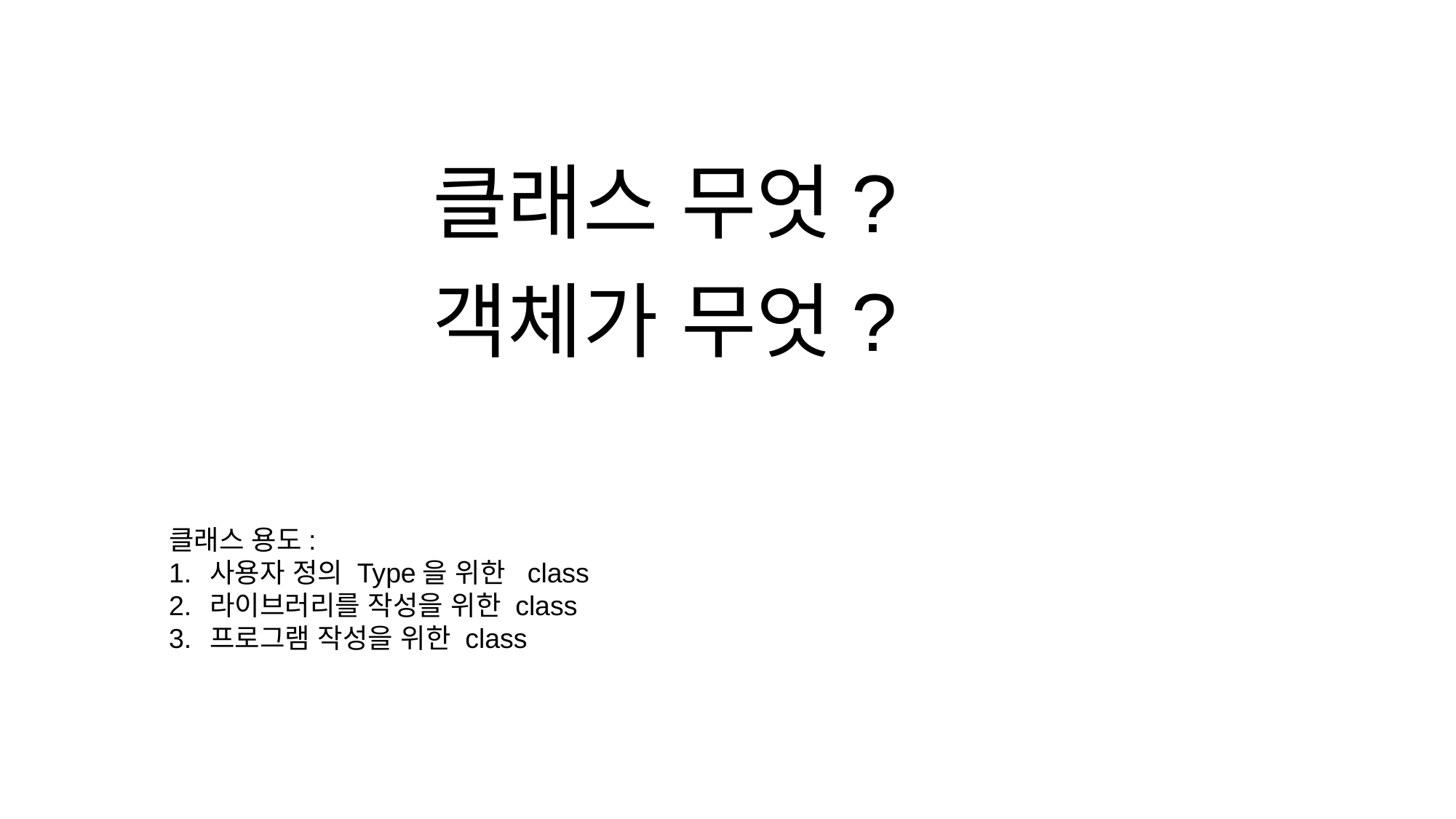

클래스 무엇?
객체가 무엇?
클래스 용도:
사용자 정의 Type을 위한  class
라이브러리를 작성을 위한 class
프로그램 작성을 위한 class